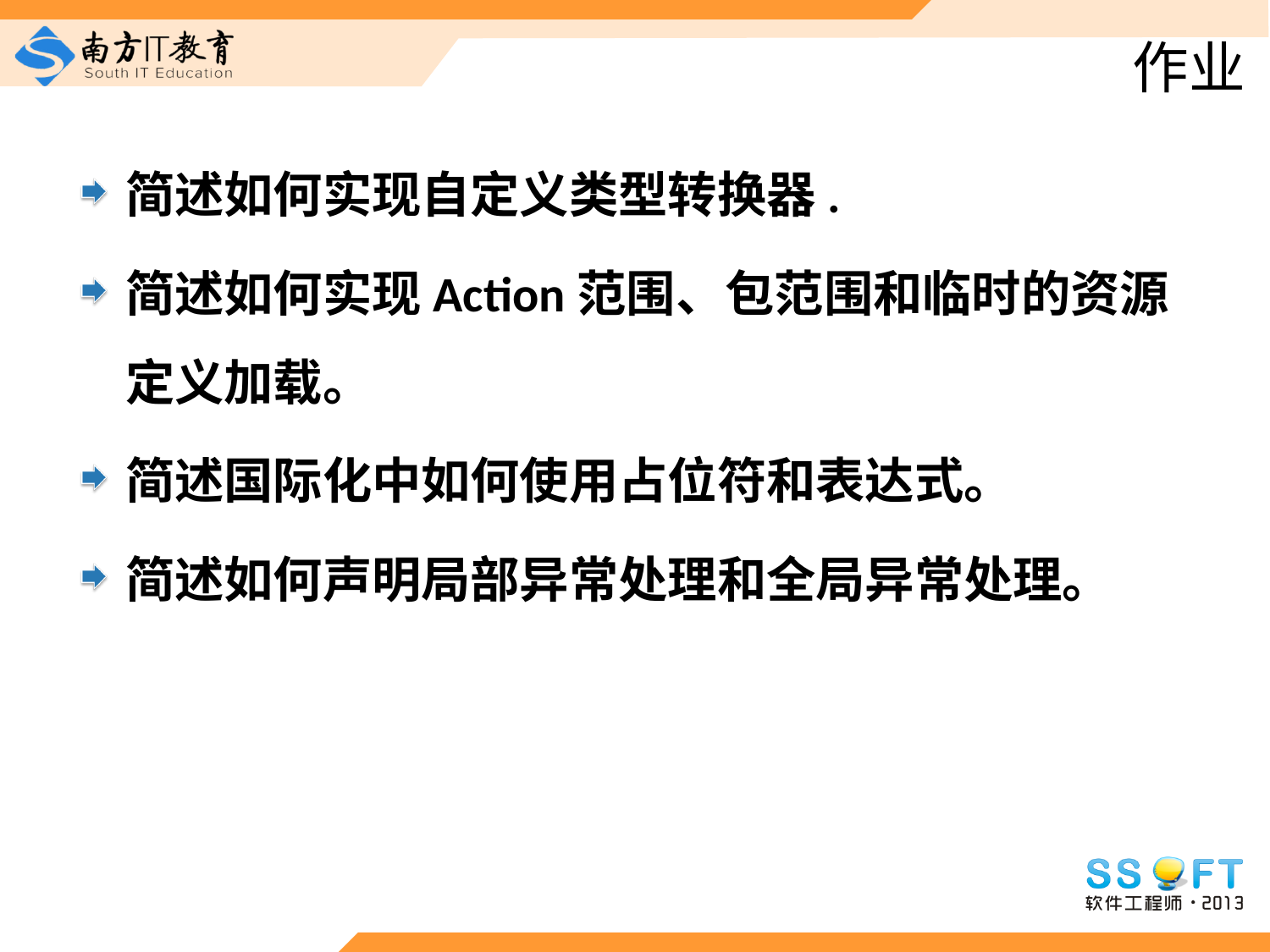

# 作业
简述如何实现自定义类型转换器.
简述如何实现Action范围、包范围和临时的资源定义加载。
简述国际化中如何使用占位符和表达式。
简述如何声明局部异常处理和全局异常处理。